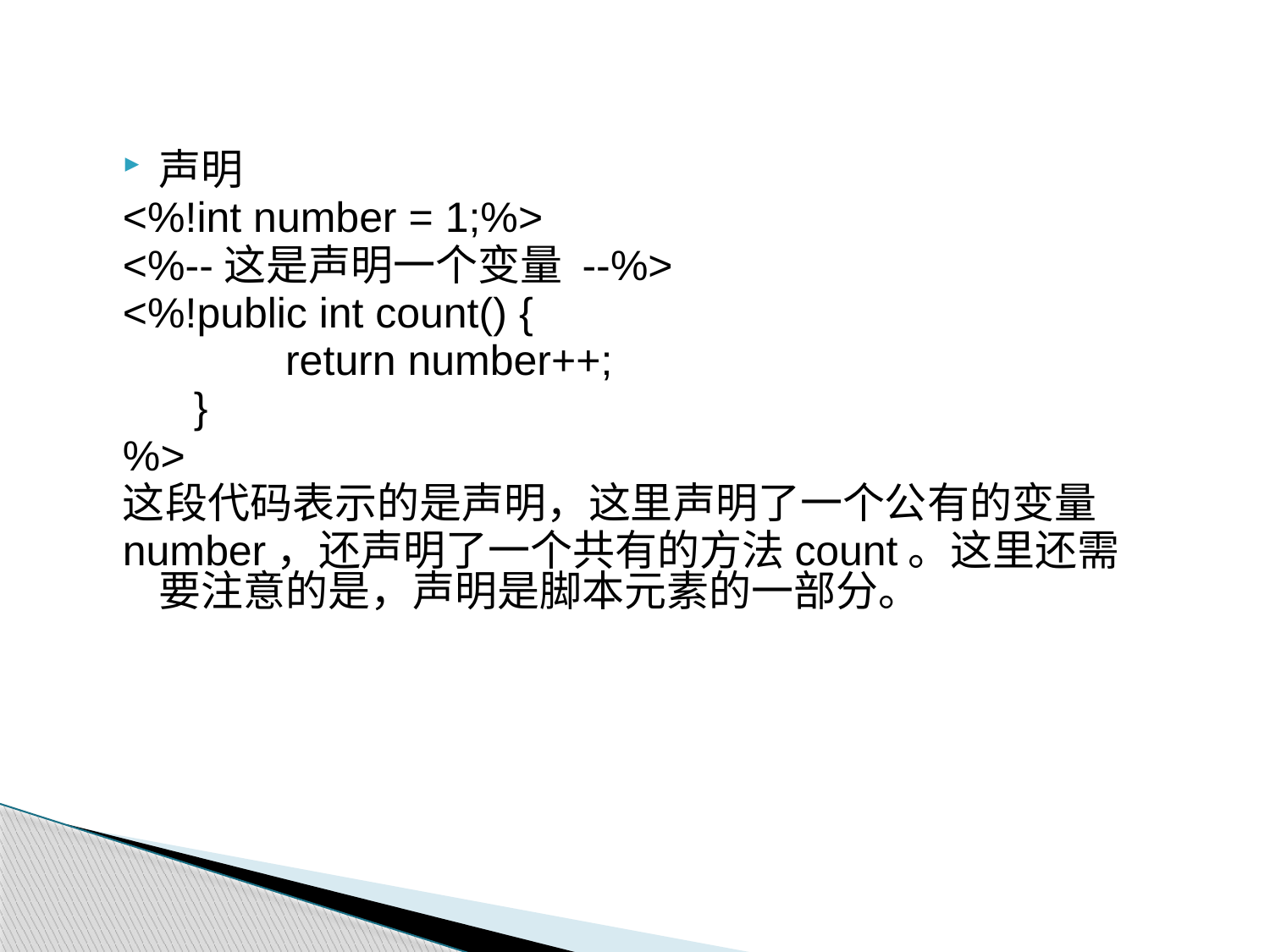

声明
<%!int number = 1;%>
<%--这是声明一个变量 --%>
<%!public int count() {
		return number++;
	   }
%>
这段代码表示的是声明，这里声明了一个公有的变量
number，还声明了一个共有的方法count。这里还需要注意的是，声明是脚本元素的一部分。